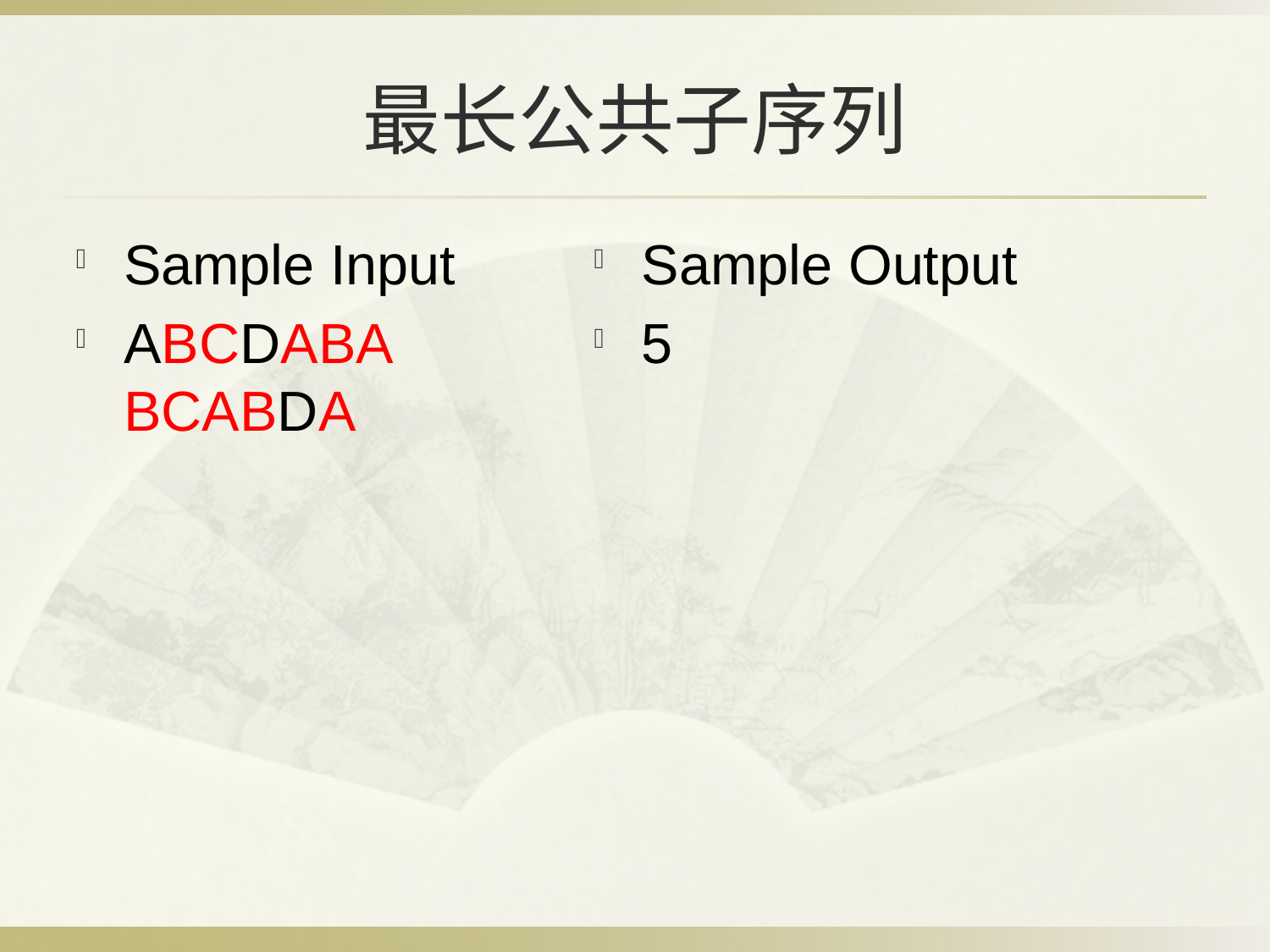

# 最长公共子序列
Sample Input
ABCDABA
BCABDA
Sample Output
5